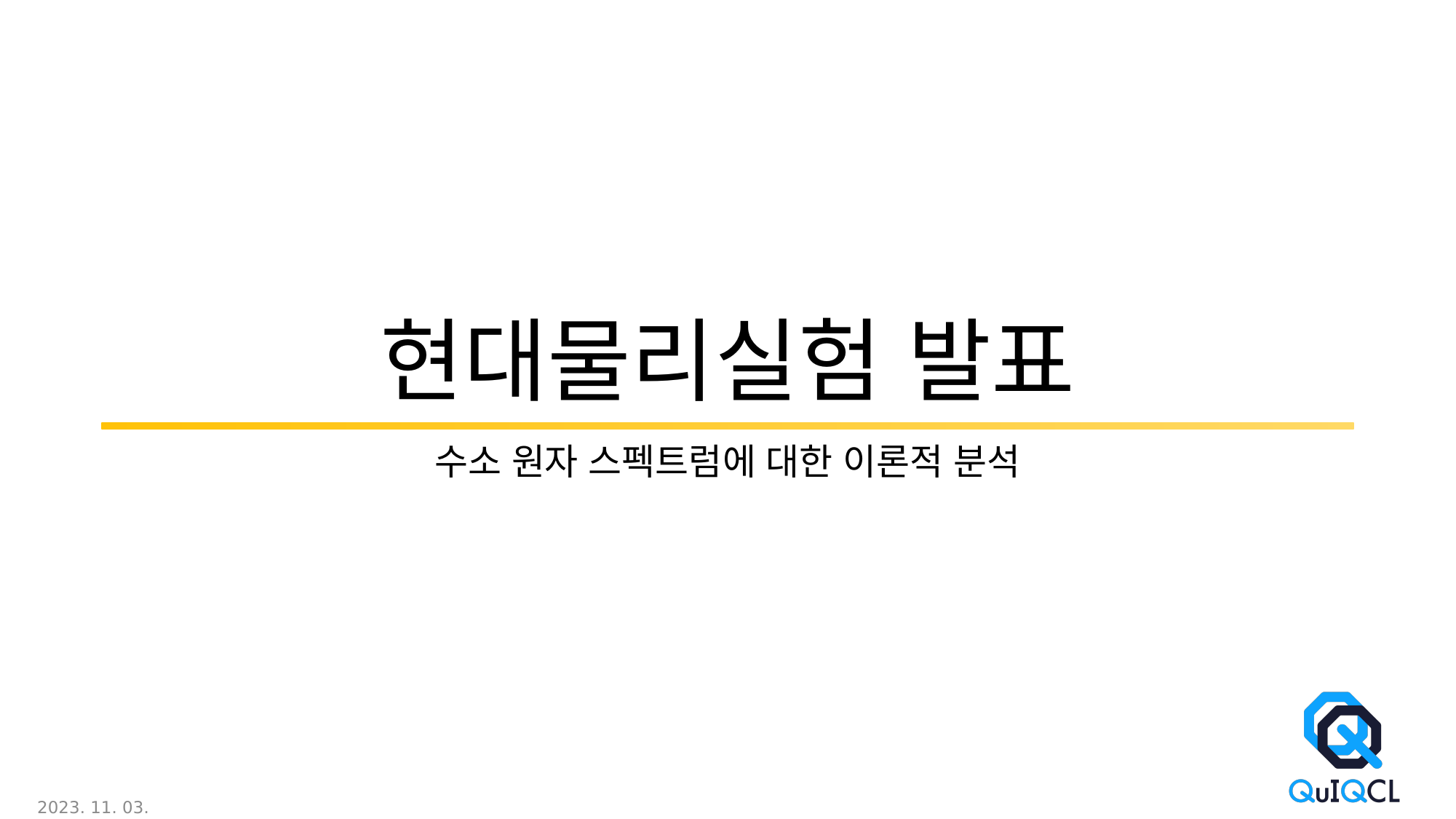

# 현대물리실험 발표
수소 원자 스펙트럼에 대한 이론적 분석
2023. 11. 03.